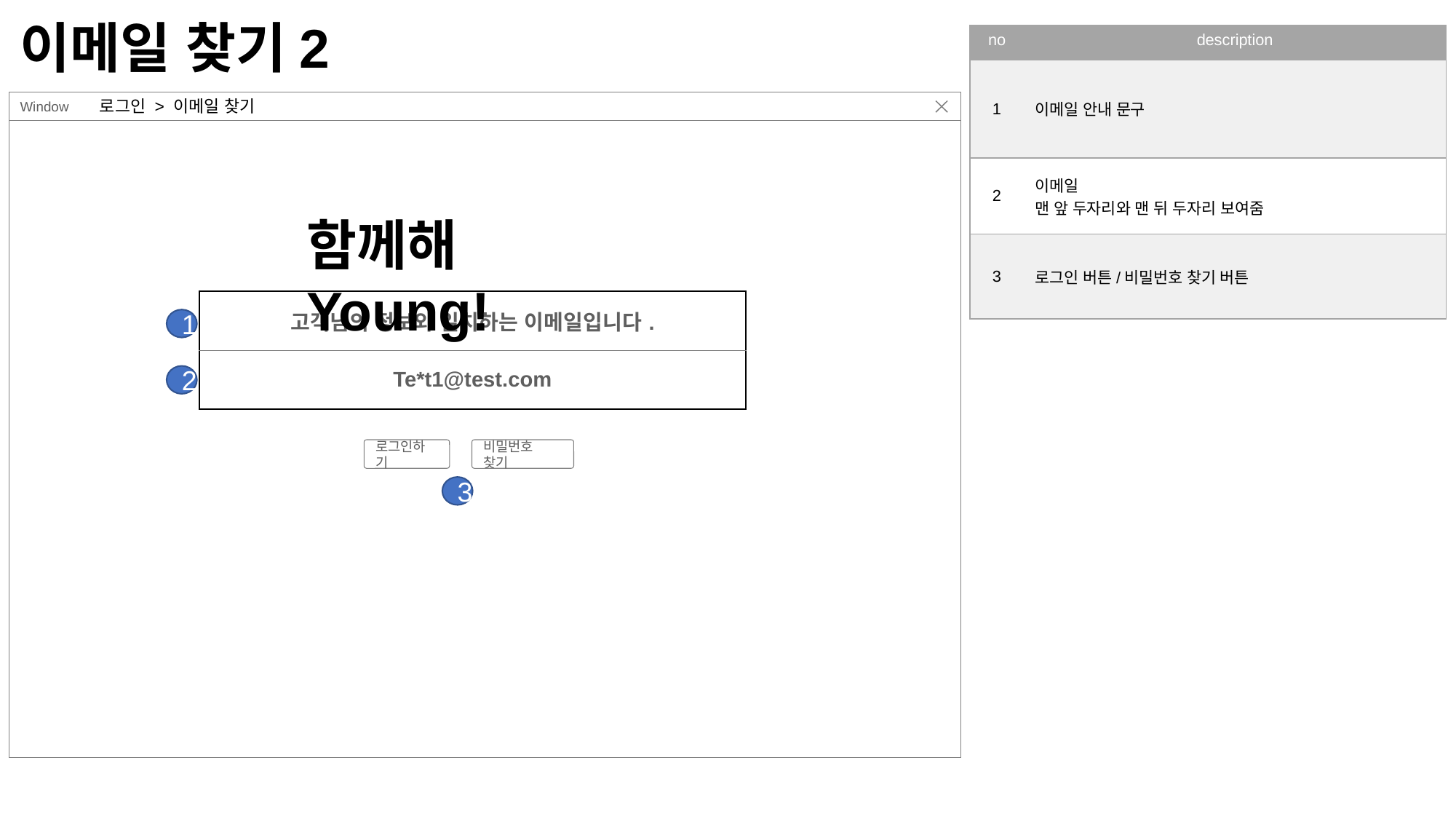

# 이메일 찾기2
| no | description |
| --- | --- |
| 1 | 이메일 안내 문구 |
| 2 | 이메일 맨 앞 두자리와 맨 뒤 두자리 보여줌 |
| 3 | 로그인 버튼/비밀번호 찾기 버튼 |
로그인 > 이메일 찾기
Window

함께해Young!
| 고객님의 정보와 일치하는 이메일입니다. |
| --- |
| Te\*t1@test.com |
1
2
로그인하기
비밀번호 찾기
3